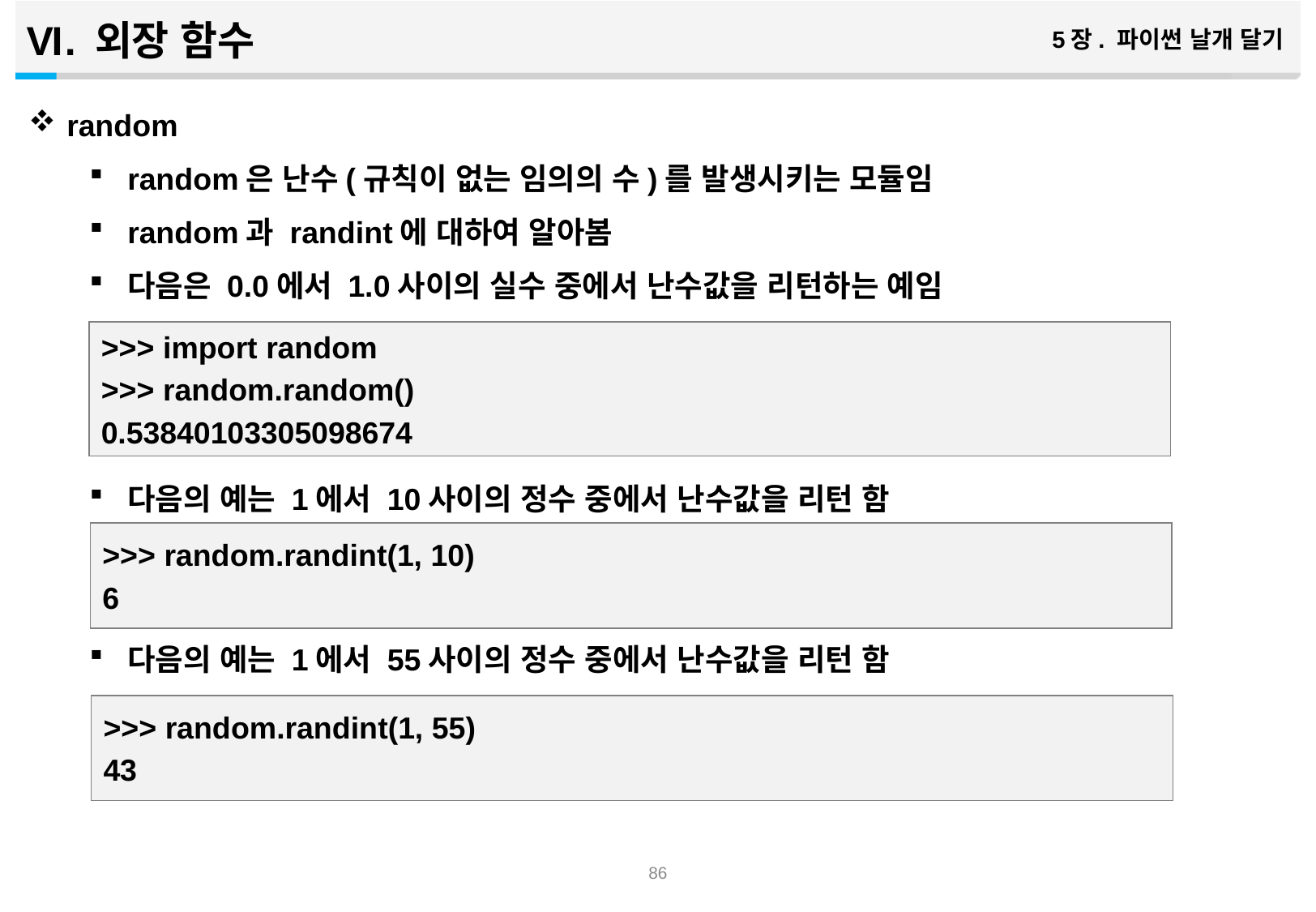

외장 함수
5장. 파이썬 날개 달기
random
random은 난수(규칙이 없는 임의의 수)를 발생시키는 모듈임
random과 randint에 대하여 알아봄
다음은 0.0에서 1.0사이의 실수 중에서 난수값을 리턴하는 예임

다음의 예는 1에서 10사이의 정수 중에서 난수값을 리턴 함

다음의 예는 1에서 55사이의 정수 중에서 난수값을 리턴 함

>>> import random
>>> random.random()
0.53840103305098674
>>> random.randint(1, 10)
6
>>> random.randint(1, 55)
43
86